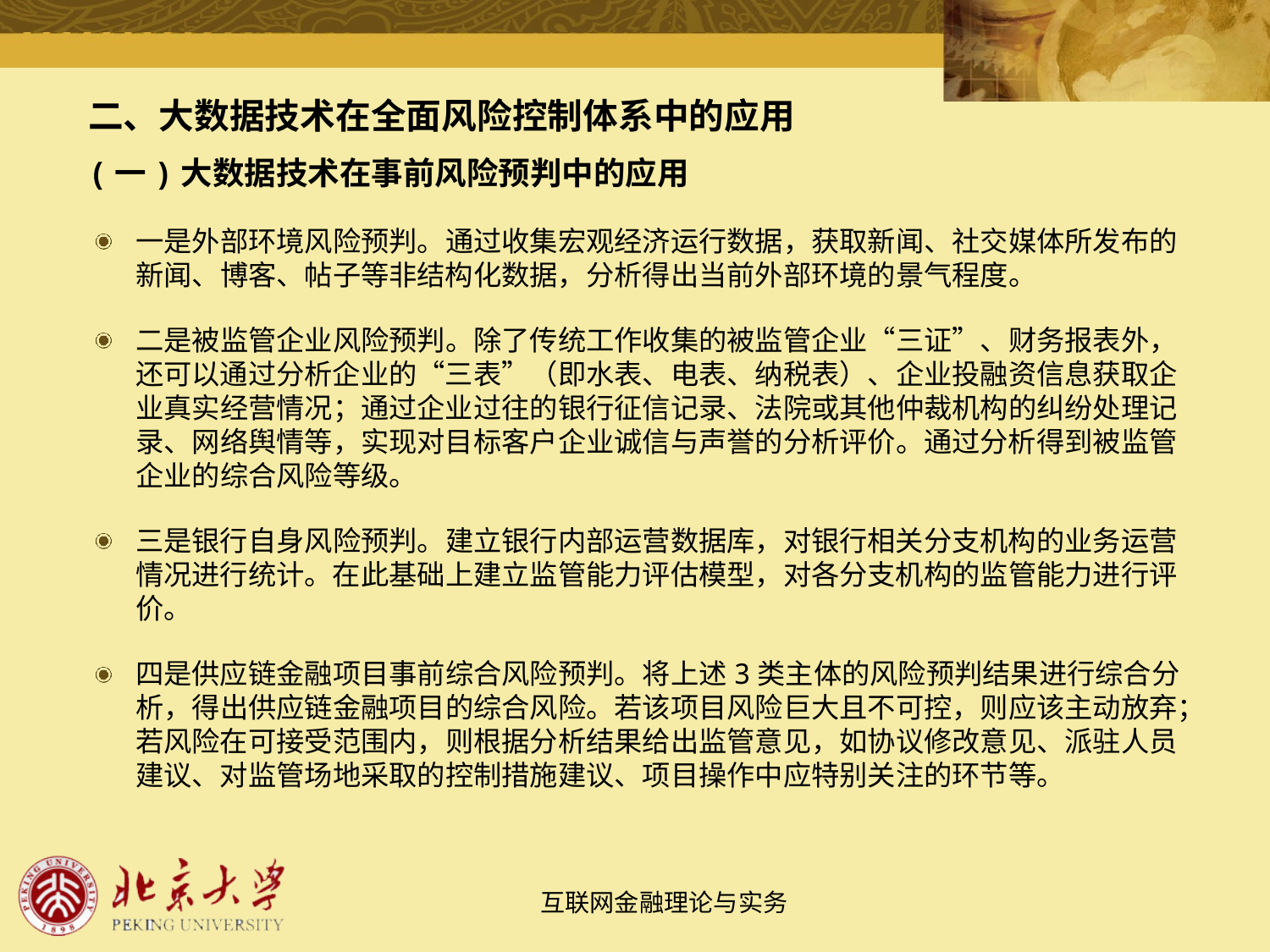

二、大数据技术在全面风险控制体系中的应用
(一)大数据技术在事前风险预判中的应用
一是外部环境风险预判。通过收集宏观经济运行数据，获取新闻、社交媒体所发布的新闻、博客、帖子等非结构化数据，分析得出当前外部环境的景气程度。
二是被监管企业风险预判。除了传统工作收集的被监管企业“三证”、财务报表外，还可以通过分析企业的“三表”（即水表、电表、纳税表）、企业投融资信息获取企业真实经营情况；通过企业过往的银行征信记录、法院或其他仲裁机构的纠纷处理记录、网络舆情等，实现对目标客户企业诚信与声誉的分析评价。通过分析得到被监管企业的综合风险等级。
三是银行自身风险预判。建立银行内部运营数据库，对银行相关分支机构的业务运营情况进行统计。在此基础上建立监管能力评估模型，对各分支机构的监管能力进行评价。
四是供应链金融项目事前综合风险预判。将上述3类主体的风险预判结果进行综合分析，得出供应链金融项目的综合风险。若该项目风险巨大且不可控，则应该主动放弃；若风险在可接受范围内，则根据分析结果给出监管意见，如协议修改意见、派驻人员建议、对监管场地采取的控制措施建议、项目操作中应特别关注的环节等。